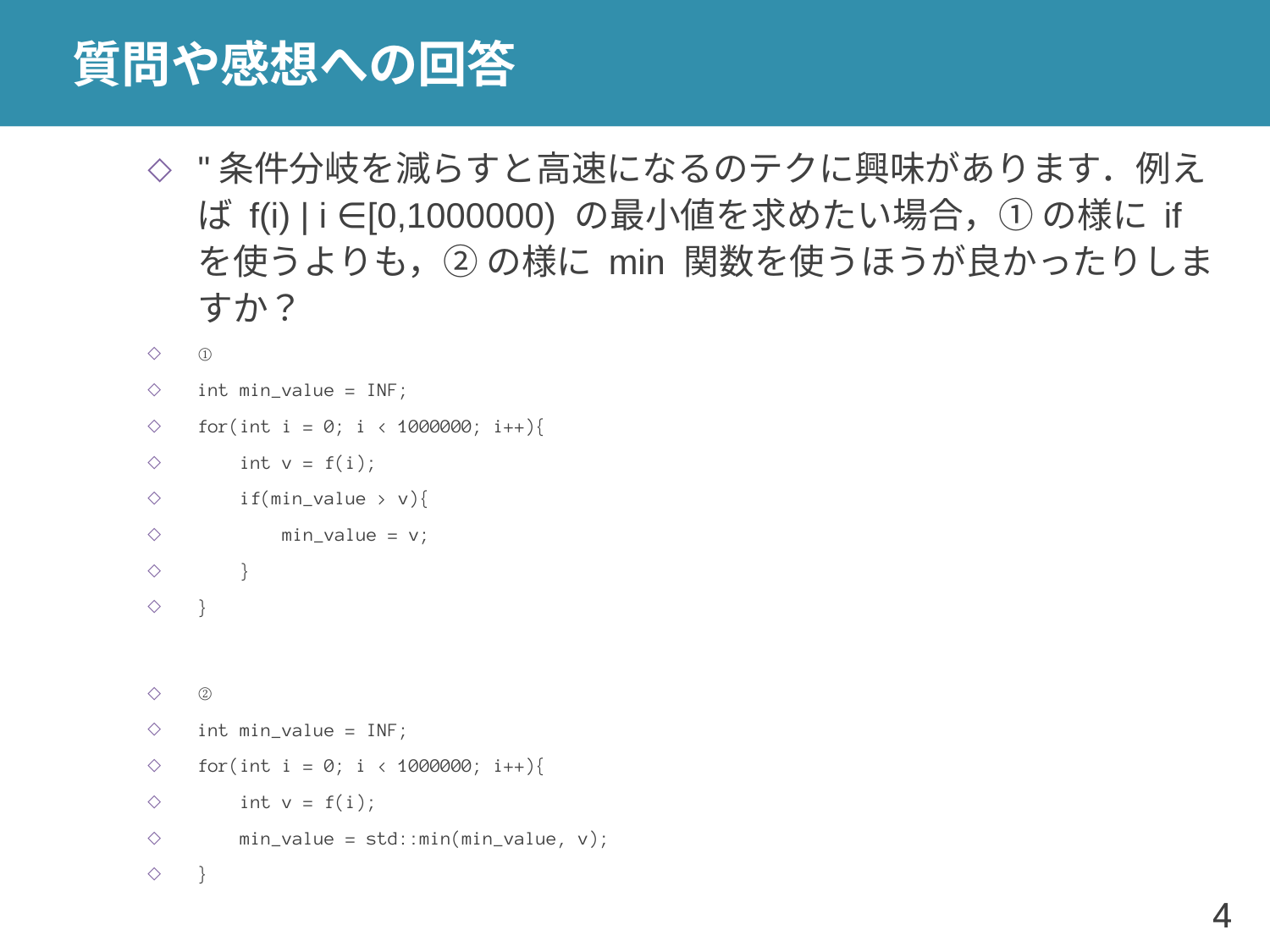

# 質問や感想への回答
"条件分岐を減らすと高速になるのテクに興味があります．例えば f(i) | i ∈[0,1000000) の最小値を求めたい場合，① の様に if を使うよりも，② の様に min 関数を使うほうが良かったりしますか？
①
int min_value = INF;
for(int i = 0; i < 1000000; i++){
    int v = f(i);
    if(min_value > v){
        min_value = v;
    }
}

②
int min_value = INF;
for(int i = 0; i < 1000000; i++){
    int v = f(i);
    min_value = std::min(min_value, v);
}